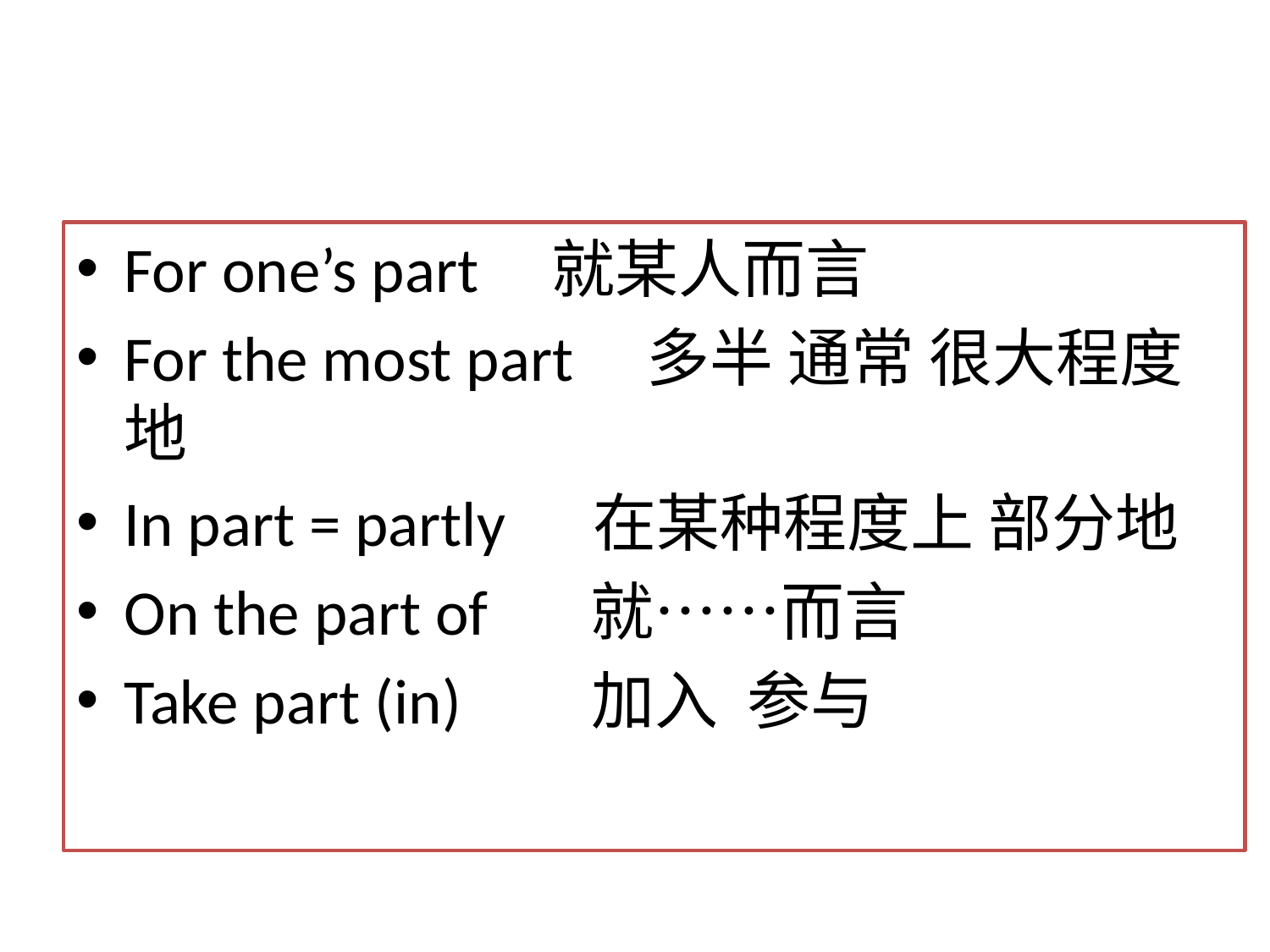

For one’s part    就某人而言
For the most part    多半 通常 很大程度地
In part = partly     在某种程度上 部分地
On the part of      就……而言
Take part (in)        加入  参与